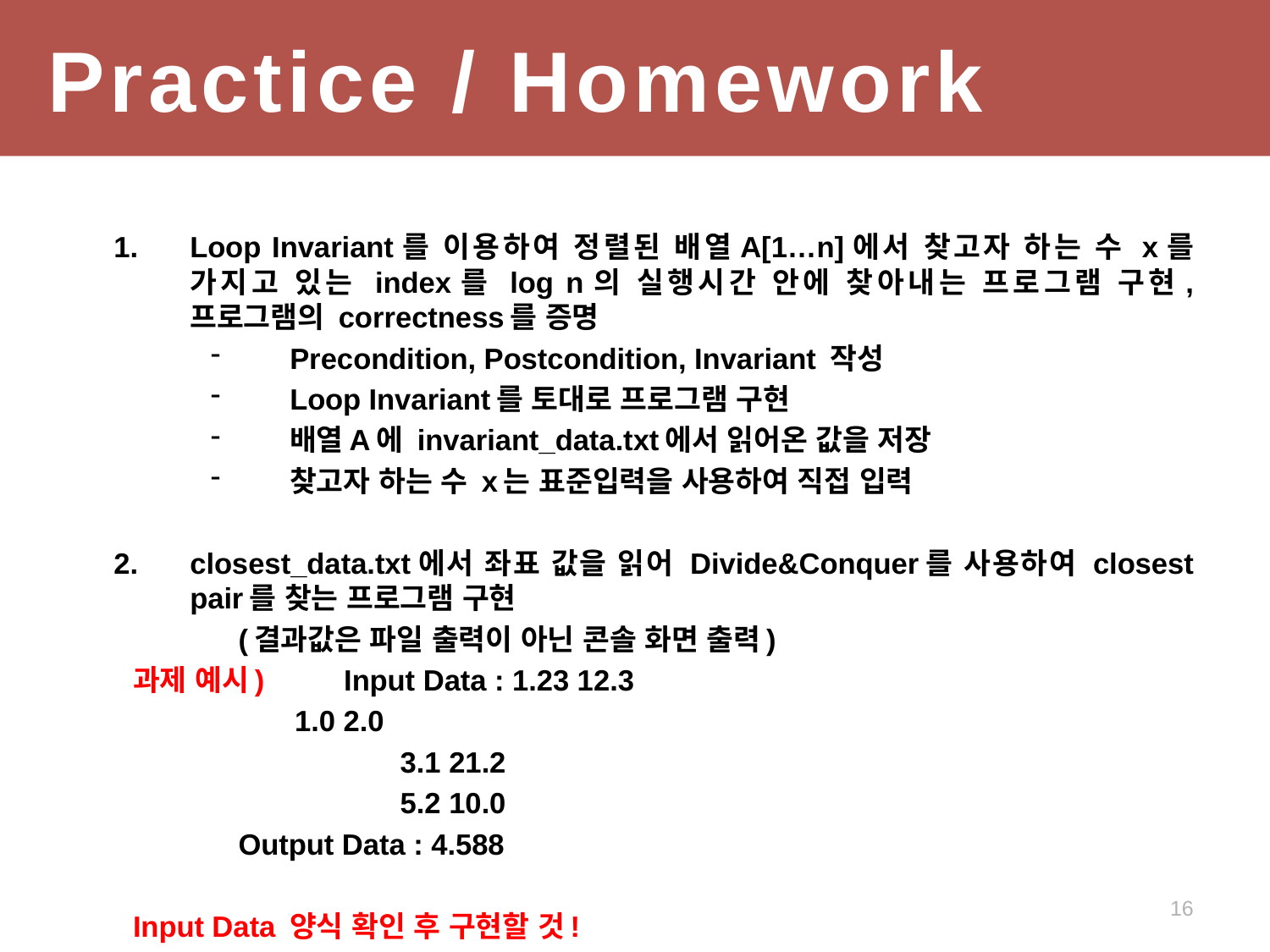

Practice / Homework
Loop Invariant를 이용하여 정렬된 배열A[1…n]에서 찾고자 하는 수 x를 가지고 있는 index를 log n의 실행시간 안에 찾아내는 프로그램 구현, 프로그램의 correctness를 증명
Precondition, Postcondition, Invariant 작성
Loop Invariant를 토대로 프로그램 구현
배열A에 invariant_data.txt에서 읽어온 값을 저장
찾고자 하는 수 x는 표준입력을 사용하여 직접 입력

closest_data.txt에서 좌표 값을 읽어 Divide&Conquer를 사용하여 closest pair를 찾는 프로그램 구현
	(결과값은 파일 출력이 아닌 콘솔 화면 출력)
과제 예시)	Input Data : 1.23 12.3
			       1.0 2.0
		     	       3.1 21.2
		 	       5.2 10.0
		Output Data : 4.588

Input Data 양식 확인 후 구현할 것!

16